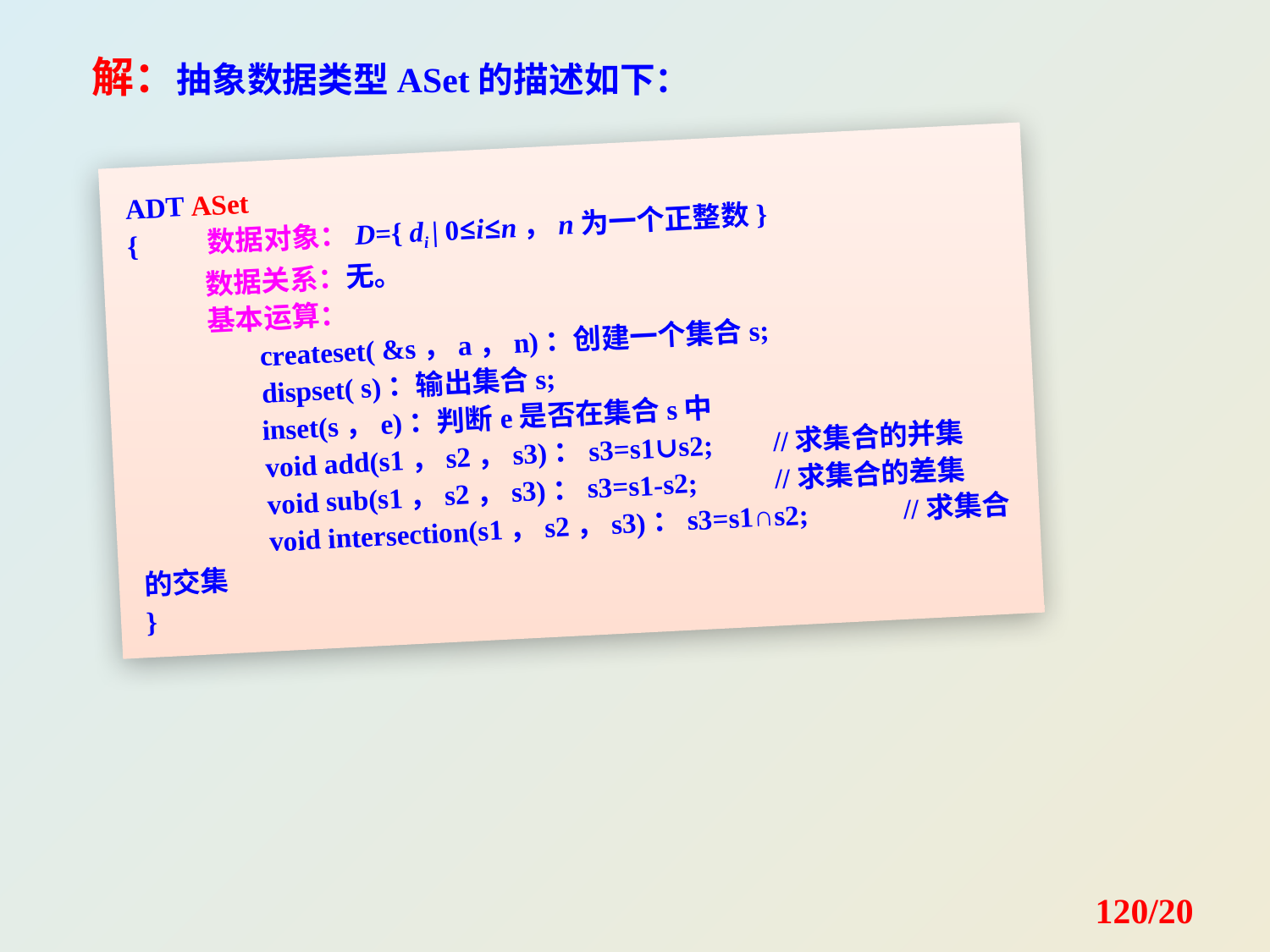

解：抽象数据类型ASet的描述如下：

ADT ASet
{         数据对象：D={ di | 0≤i≤n，n为一个正整数}
           数据关系：无。
           基本运算：
	createset( &s，a，n)：创建一个集合s;
	dispset( s)：输出集合s;
                  inset(s，e)：判断e是否在集合s中
	void add(s1，s2，s3)：s3=s1∪s2;	//求集合的并集
	void sub(s1，s2，s3)：s3=s1-s2;	//求集合的差集
	void intersection(s1，s2，s3)：s3=s1∩s2;	//求集合的交集
}
120/20